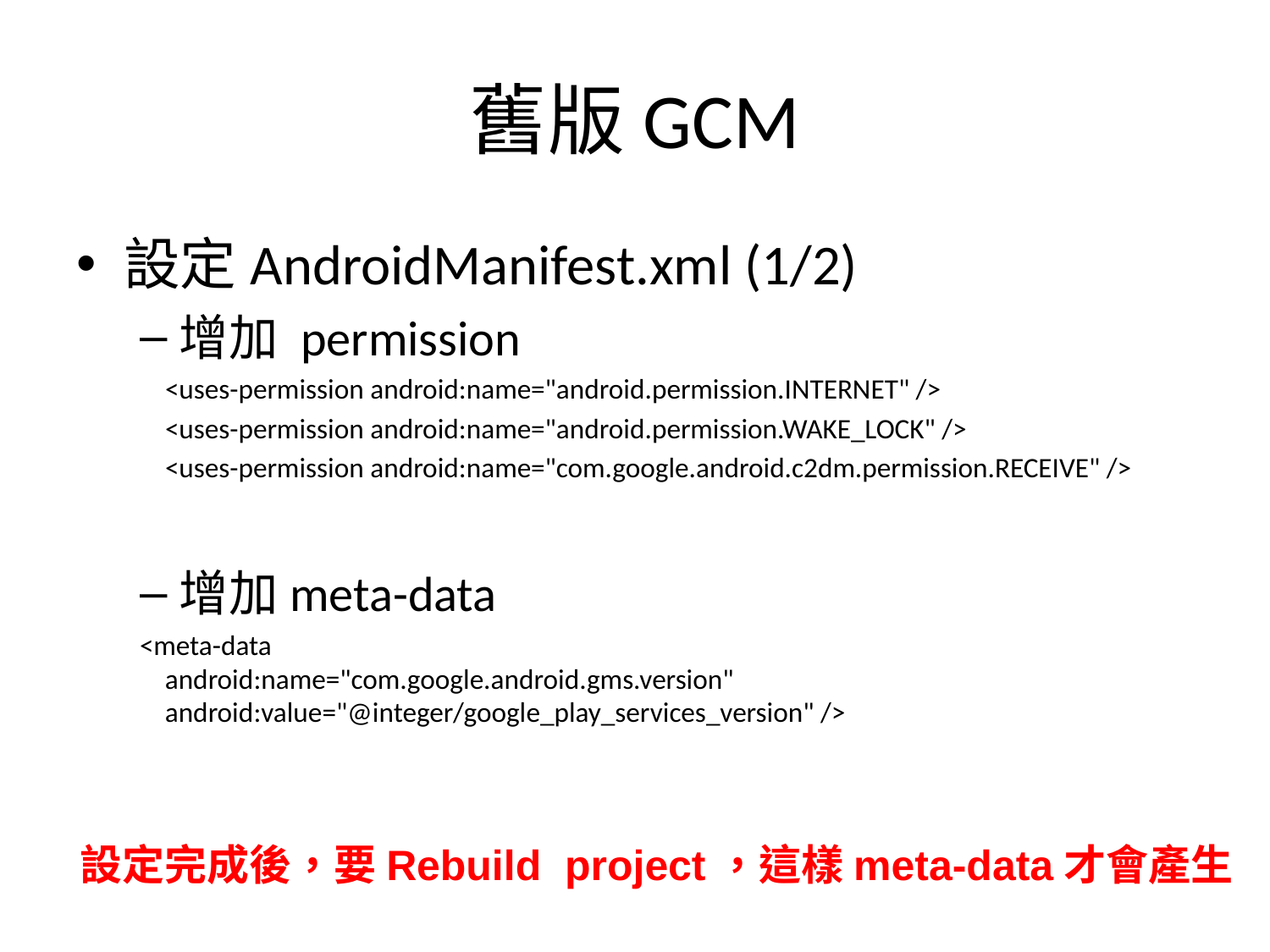

# 舊版GCM
設定AndroidManifest.xml (1/2)
增加 permission
    <uses-permission android:name="android.permission.INTERNET" />
    <uses-permission android:name="android.permission.WAKE_LOCK" />
    <uses-permission android:name="com.google.android.c2dm.permission.RECEIVE" />

增加meta-data
<meta-data
    android:name="com.google.android.gms.version"
    android:value="@integer/google_play_services_version" />
設定完成後，要Rebuild  project，這樣meta-data才會產生